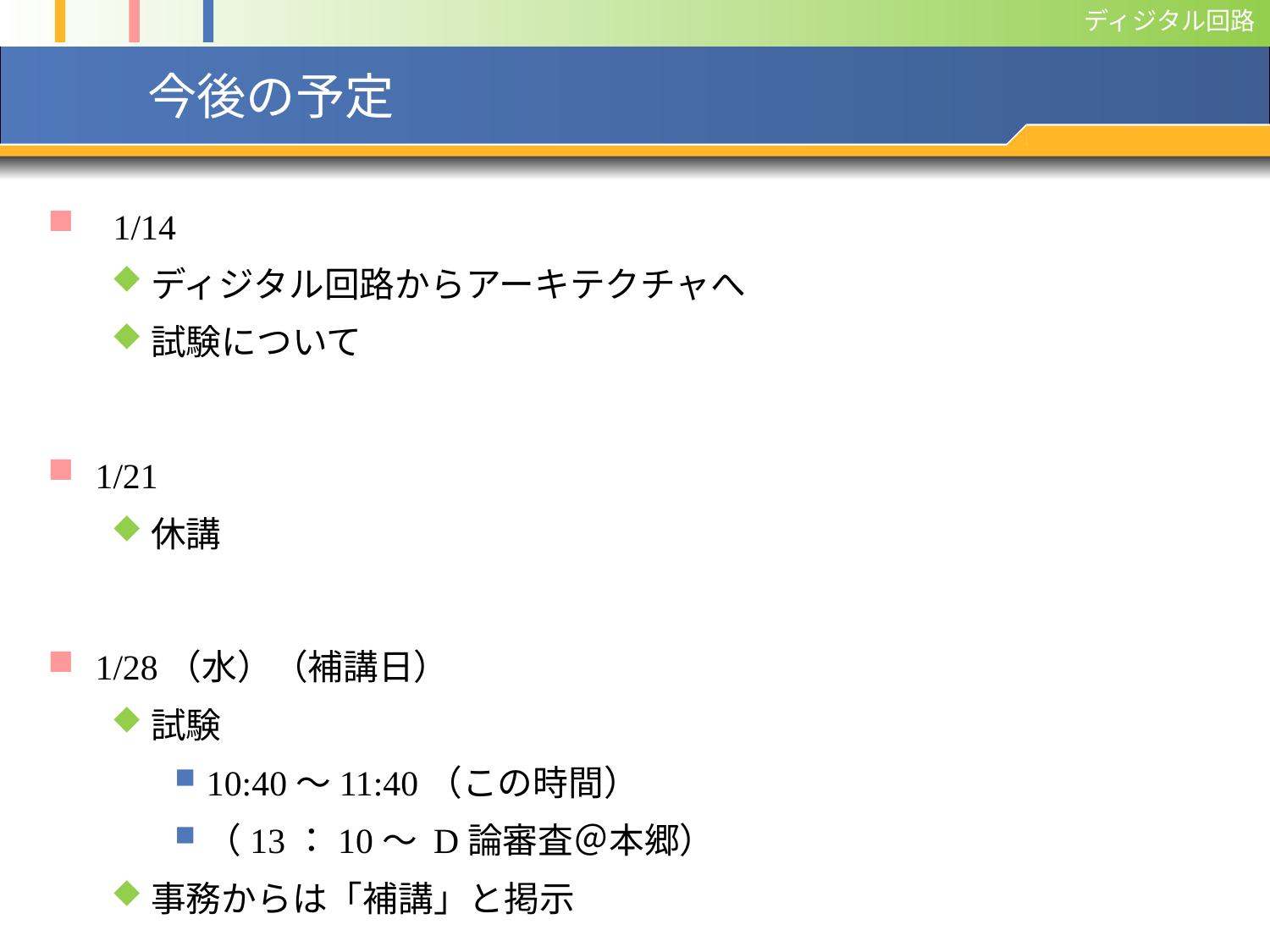

# 今後の予定
  1/14
ディジタル回路からアーキテクチャへ
試験について

1/21
休講

1/28（水）（補講日）
試験
10:40～11:40（この時間）
（13：10～ D論審査＠本郷）
事務からは「補講」と掲示